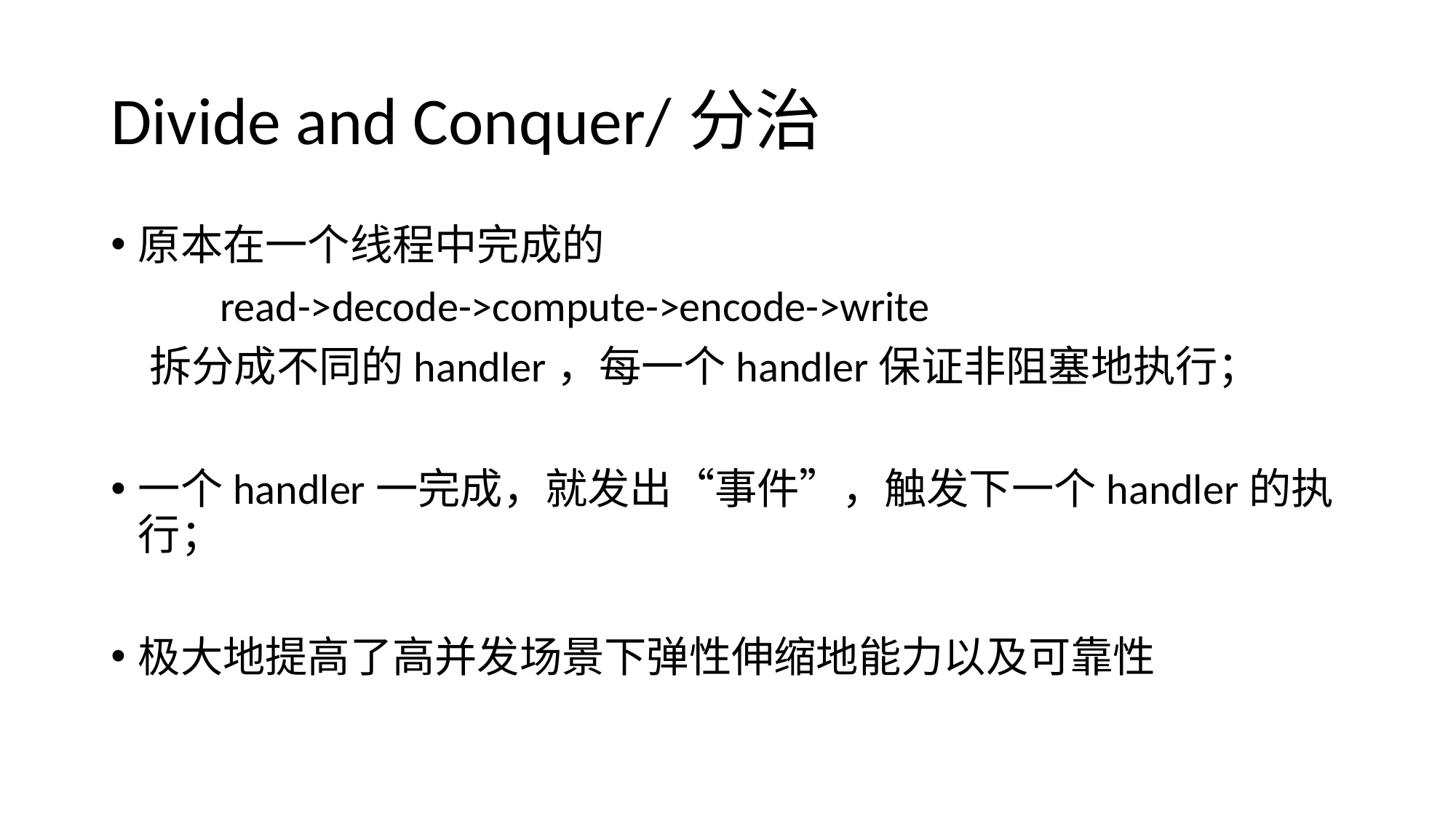

# Divide and Conquer/分治
原本在一个线程中完成的
	read->decode->compute->encode->write
   拆分成不同的handler，每一个handler保证非阻塞地执行；

一个handler一完成，就发出“事件”，触发下一个handler的执行；

极大地提高了高并发场景下弹性伸缩地能力以及可靠性